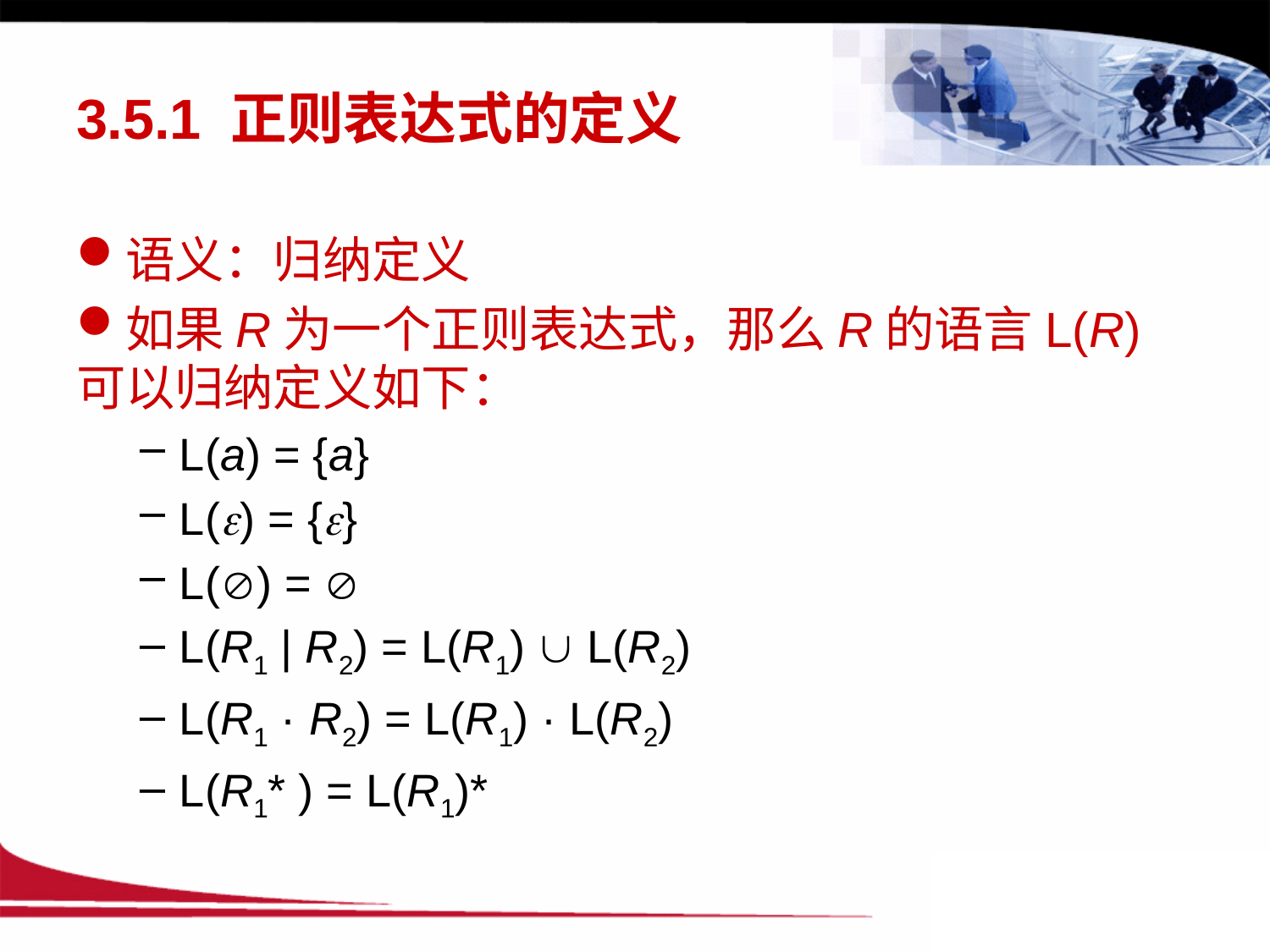

# 3.5.1 正则表达式的定义
语义：归纳定义
如果R为一个正则表达式，那么R的语言L(R)可以归纳定义如下：
L(a) = {a}
L(ε) = {ε}
L(∅) = ∅
L(R1 | R2) = L(R1) ∪ L(R2)
L(R1 · R2) = L(R1) · L(R2)
L(R1* ) = L(R1)*